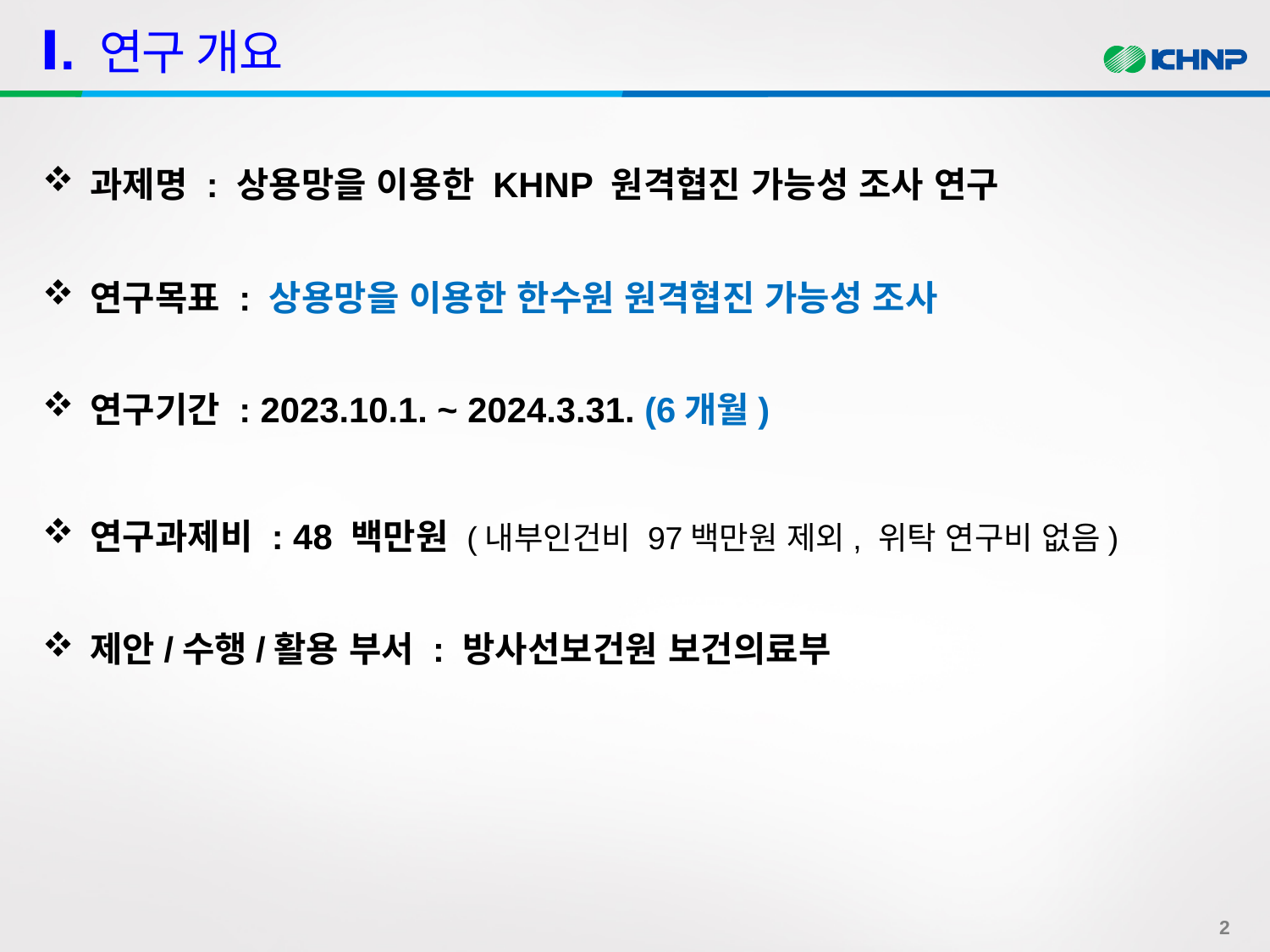

# Ⅰ. 연구 개요
과제명 : 상용망을 이용한 KHNP 원격협진 가능성 조사 연구

연구목표 : 상용망을 이용한 한수원 원격협진 가능성 조사

연구기간 : 2023.10.1. ~ 2024.3.31. (6개월)

연구과제비 : 48 백만원 (내부인건비 97백만원 제외, 위탁 연구비 없음)

제안/수행/활용 부서 : 방사선보건원 보건의료부